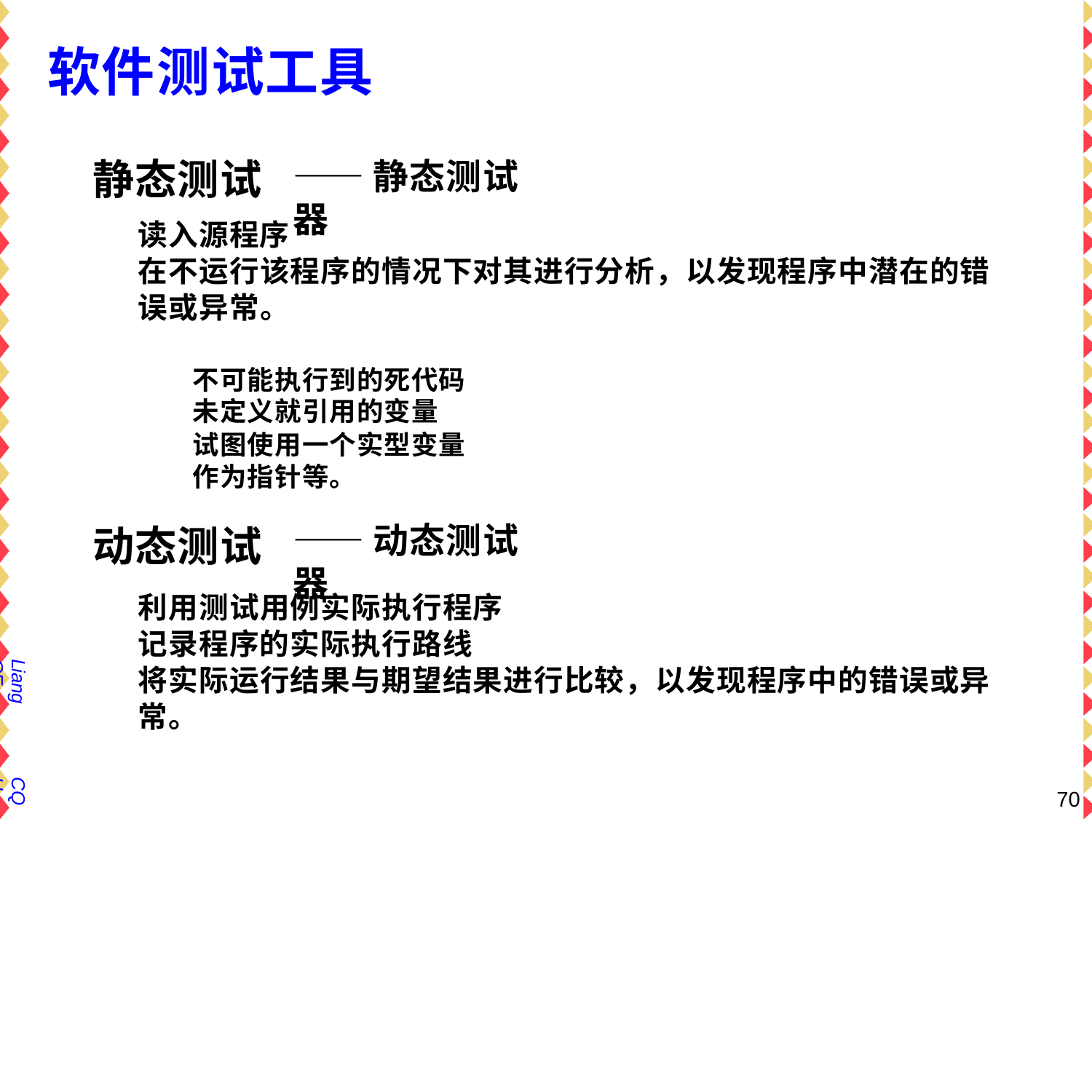

# 软件测试工具
静态测试
读入源程序
——静态测试器
在不运行该程序的情况下对其进行分析，以发现程序中潜在的错 误或异常。

不可能执行到的死代码 未定义就引用的变量
试图使用一个实型变量作为指针等。
——动态测试器
动态测试
利用测试用例实际执行程序 记录程序的实际执行路线
将实际运行结果与期望结果进行比较，以发现程序中的错误或异 常。
Liang GE
CQU
70